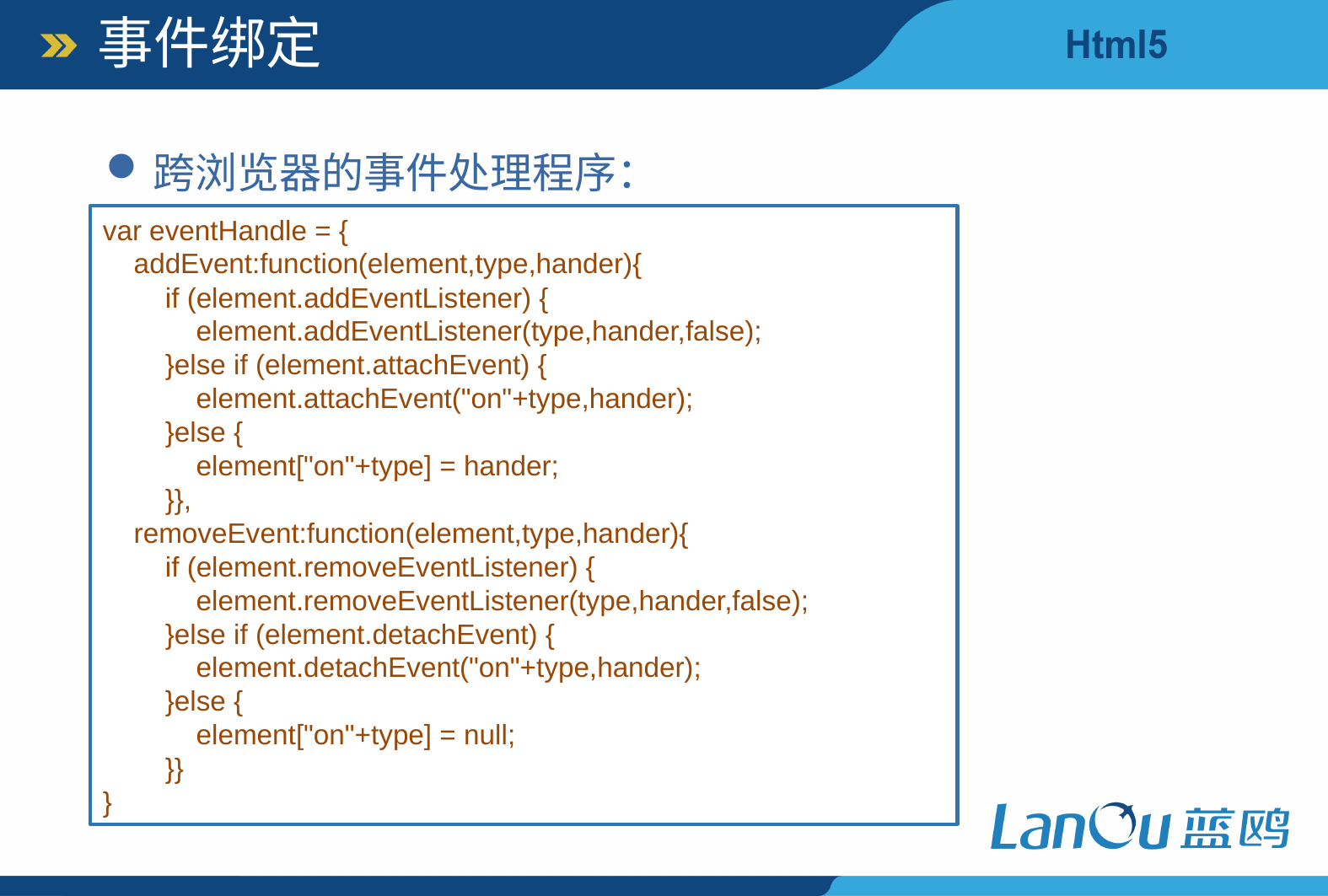

事件绑定
跨浏览器的事件处理程序：
var eventHandle = {
    addEvent:function(element,type,hander){
        if (element.addEventListener) {
            element.addEventListener(type,hander,false);
        }else if (element.attachEvent) {
            element.attachEvent("on"+type,hander);
        }else {
            element["on"+type] = hander;
        }},
    removeEvent:function(element,type,hander){
        if (element.removeEventListener) {
            element.removeEventListener(type,hander,false);
        }else if (element.detachEvent) {
            element.detachEvent("on"+type,hander);
        }else {
            element["on"+type] = null;
        }}
}